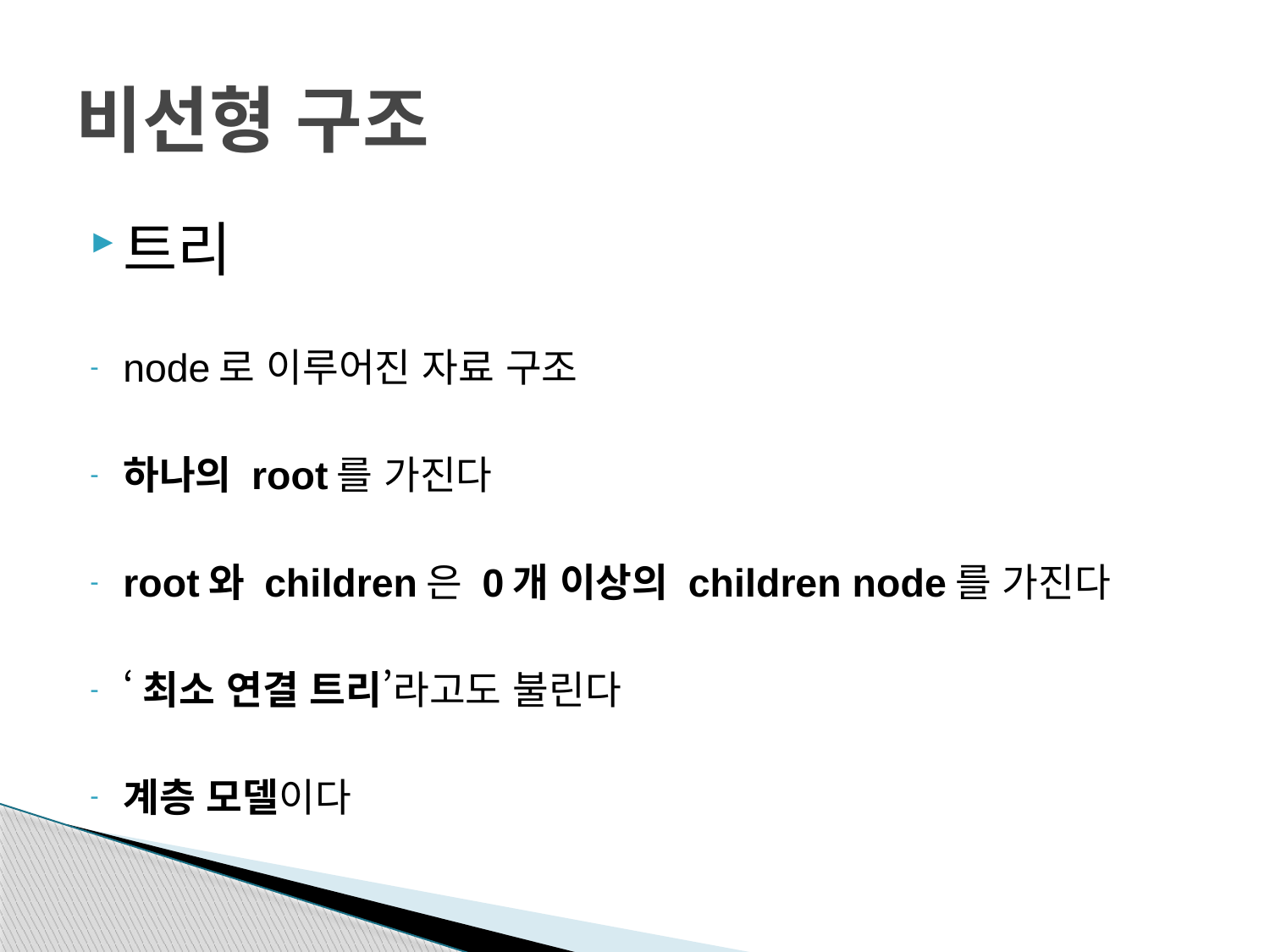

# 비선형 구조
트리

node로 이루어진 자료 구조

하나의 root를 가진다

root와 children은 0개 이상의 children node를 가진다

‘최소 연결 트리’라고도 불린다

계층 모델이다